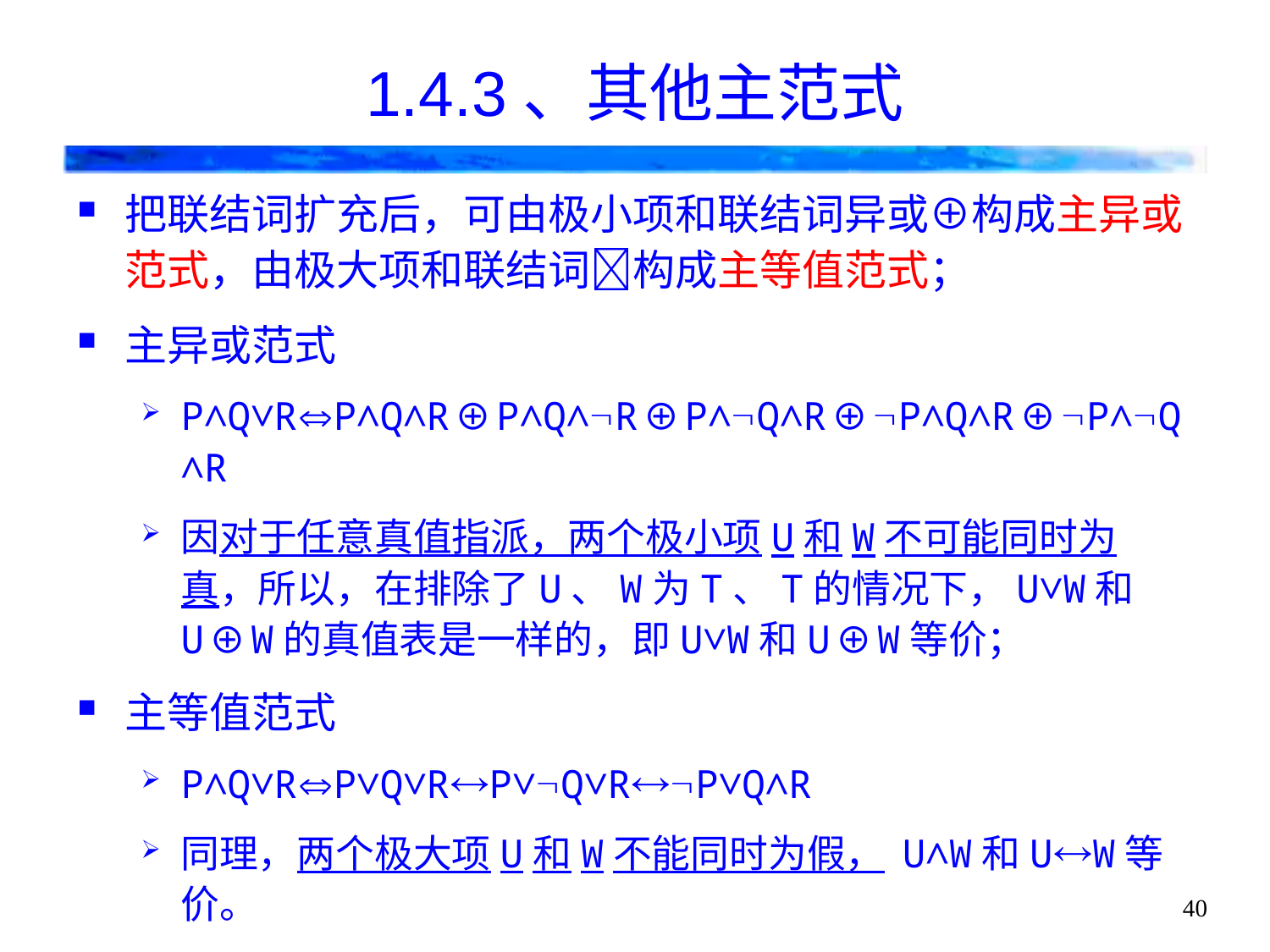

# 1.4.3、其他主范式
把联结词扩充后，可由极小项和联结词异或⊕构成主异或范式，由极大项和联结词↔构成主等值范式；
主异或范式
P∧Q∨R⇔P∧Q∧R⊕P∧Q∧¬R⊕P∧¬Q∧R⊕¬P∧Q∧R⊕¬P∧¬Q∧R
因对于任意真值指派，两个极小项U和W不可能同时为真，所以，在排除了U、W为T、T的情况下，U∨W和U⊕W的真值表是一样的，即U∨W和U⊕W等价；
主等值范式
P∧Q∨R⇔P∨Q∨R↔P∨¬Q∨R↔¬P∨Q∧R
同理，两个极大项U和W不能同时为假， U∧W和U↔W等价。
40